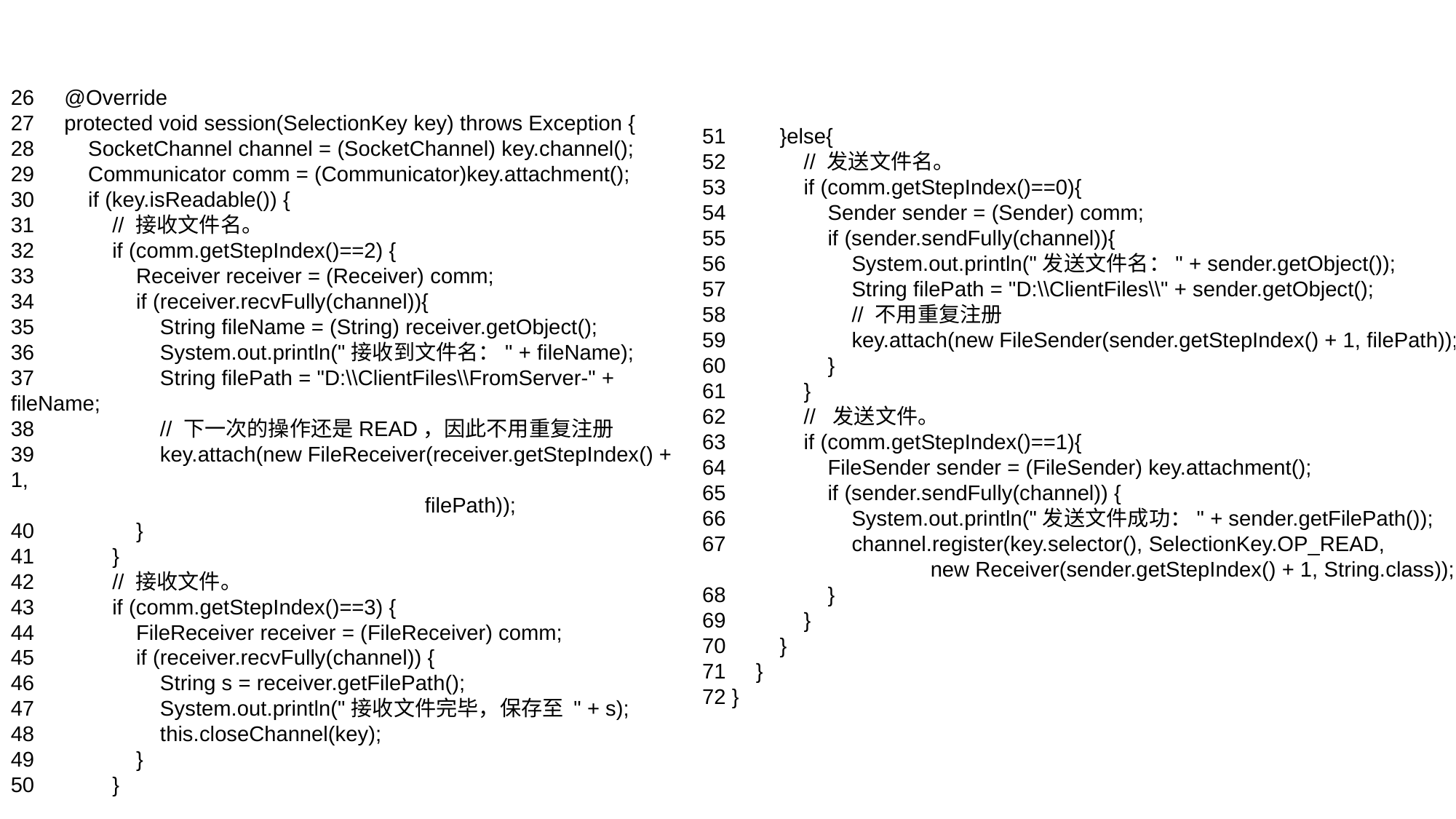

26     @Override
27     protected void session(SelectionKey key) throws Exception {
28         SocketChannel channel = (SocketChannel) key.channel();
29         Communicator comm = (Communicator)key.attachment();
30         if (key.isReadable()) {
31             // 接收文件名。
32             if (comm.getStepIndex()==2) {
33                 Receiver receiver = (Receiver) comm;
34                 if (receiver.recvFully(channel)){
35                     String fileName = (String) receiver.getObject();
36                     System.out.println("接收到文件名：" + fileName);
37                     String filePath = "D:\\ClientFiles\\FromServer-" + fileName;
38                     // 下一次的操作还是READ，因此不用重复注册
39                     key.attach(new FileReceiver(receiver.getStepIndex() + 1,
                                                                     filePath));
40                 }
41             }
42             // 接收文件。
43             if (comm.getStepIndex()==3) {
44                 FileReceiver receiver = (FileReceiver) comm;
45                 if (receiver.recvFully(channel)) {
46                     String s = receiver.getFilePath();
47                     System.out.println("接收文件完毕，保存至 " + s);
48                     this.closeChannel(key);
49                 }
50             }
51         }else{
52             // 发送文件名。
53             if (comm.getStepIndex()==0){
54                 Sender sender = (Sender) comm;
55                 if (sender.sendFully(channel)){
56                     System.out.println("发送文件名：" + sender.getObject());
57                     String filePath = "D:\\ClientFiles\\" + sender.getObject();
58                     // 不用重复注册
59                     key.attach(new FileSender(sender.getStepIndex() + 1, filePath));
60                 }
61             }
62             //  发送文件。
63             if (comm.getStepIndex()==1){
64                 FileSender sender = (FileSender) key.attachment();
65                 if (sender.sendFully(channel)) {
66                     System.out.println("发送文件成功：" + sender.getFilePath());
67                     channel.register(key.selector(), SelectionKey.OP_READ,
                                      new Receiver(sender.getStepIndex() + 1, String.class));
68                 }
69             }
70         }
71     }
72 }